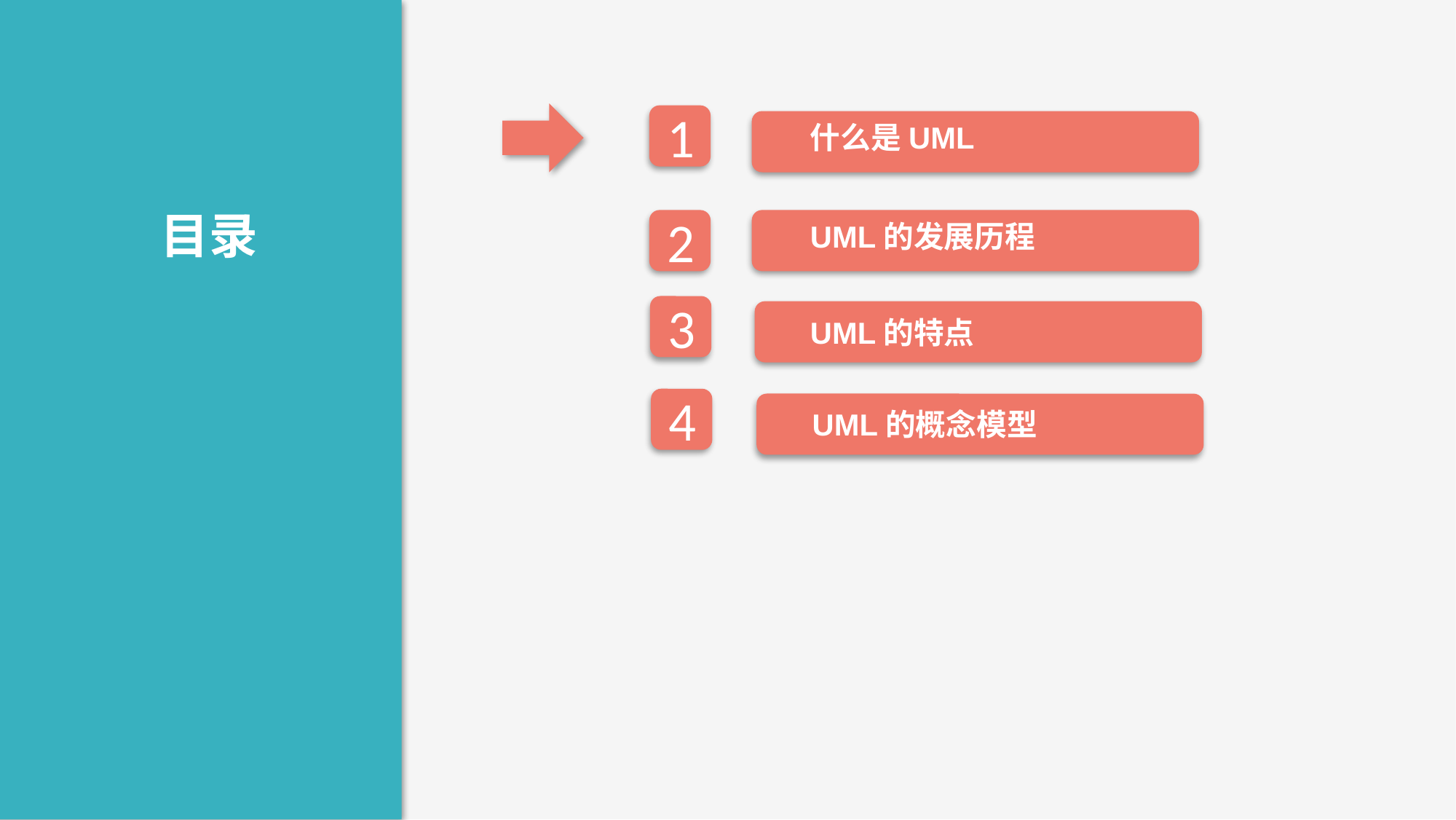

1

什么是UML
目录
2

UML的发展历程
3

UML的特点
4

UML的概念模型